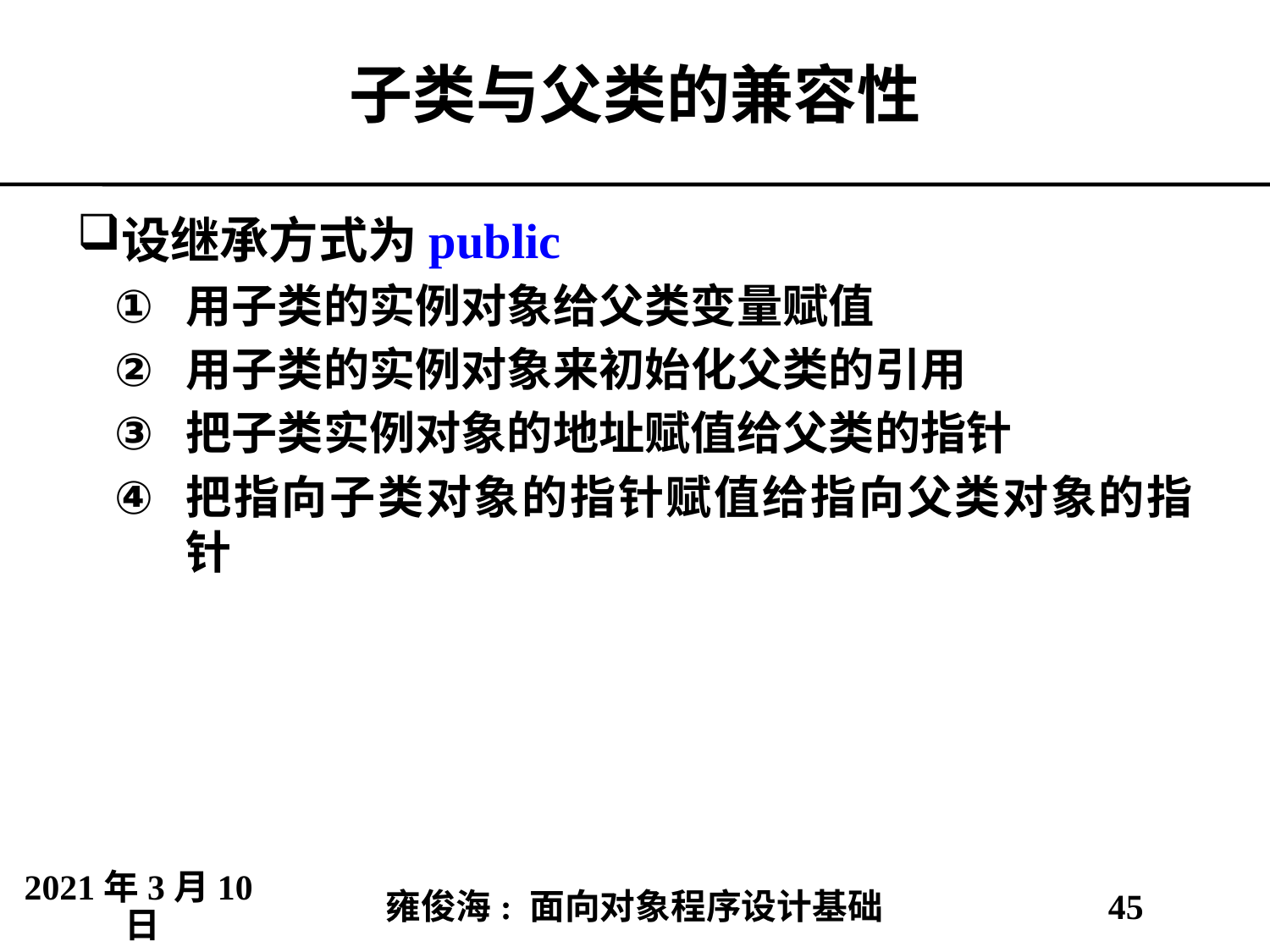

# 子类与父类的兼容性

设继承方式为public
用子类的实例对象给父类变量赋值
用子类的实例对象来初始化父类的引用
把子类实例对象的地址赋值给父类的指针
把指向子类对象的指针赋值给指向父类对象的指针
2021年3月10日
雍俊海: 面向对象程序设计基础
45